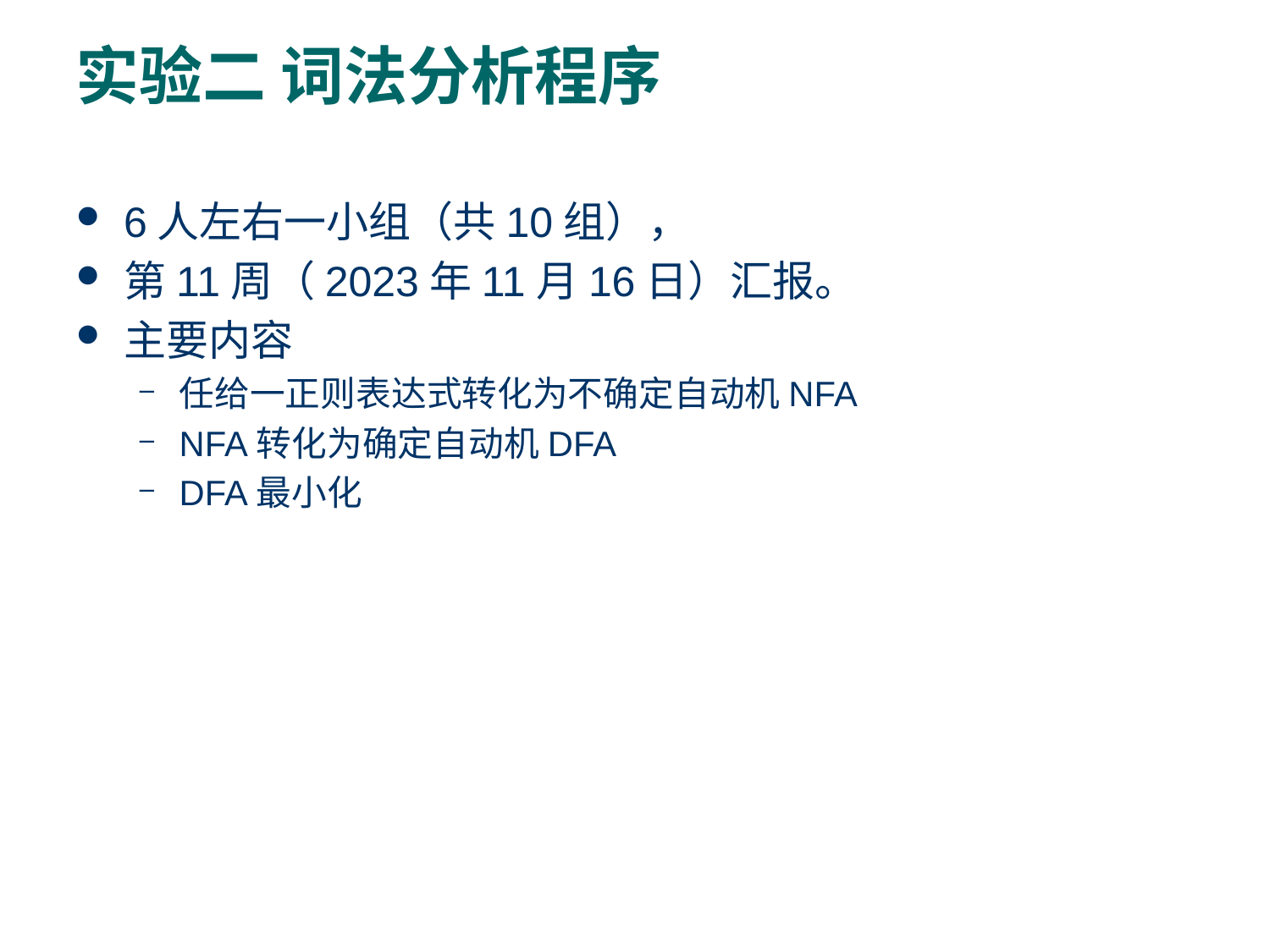

# 实验二 词法分析程序
6人左右一小组（共10组），
第11周（2023年11月16日）汇报。
主要内容
任给一正则表达式转化为不确定自动机NFA
NFA转化为确定自动机DFA
DFA最小化